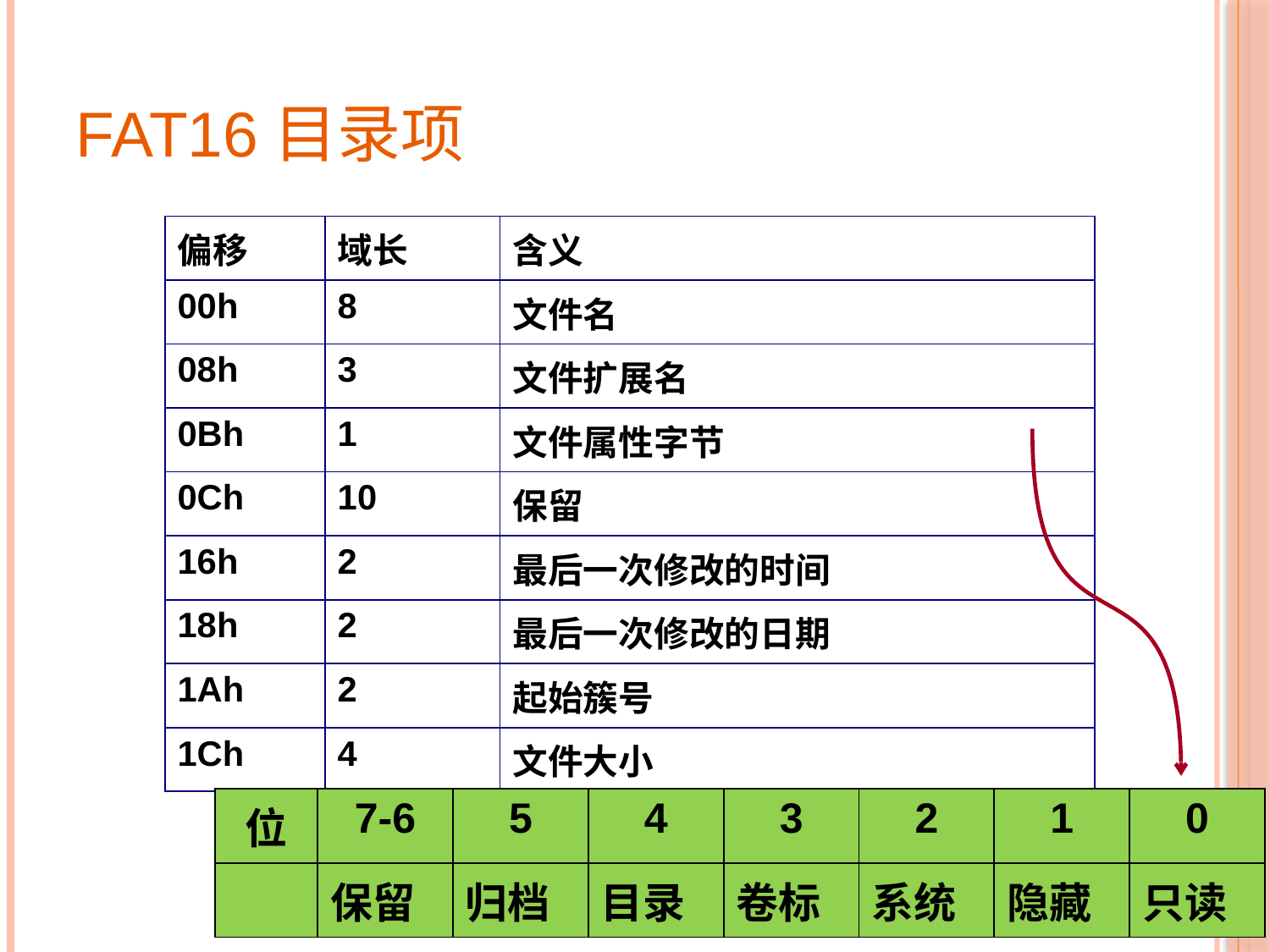

# FAT16目录项
| 偏移 | 域长 | 含义 |
| --- | --- | --- |
| 00h | 8 | 文件名 |
| 08h | 3 | 文件扩展名 |
| 0Bh | 1 | 文件属性字节 |
| 0Ch | 10 | 保留 |
| 16h | 2 | 最后一次修改的时间 |
| 18h | 2 | 最后一次修改的日期 |
| 1Ah | 2 | 起始簇号 |
| 1Ch | 4 | 文件大小 |
| 位 | 7-6 | 5 | 4 | 3 | 2 | 1 | 0 |
| --- | --- | --- | --- | --- | --- | --- | --- |
|  | 保留 | 归档 | 目录 | 卷标 | 系统 | 隐藏 | 只读 |